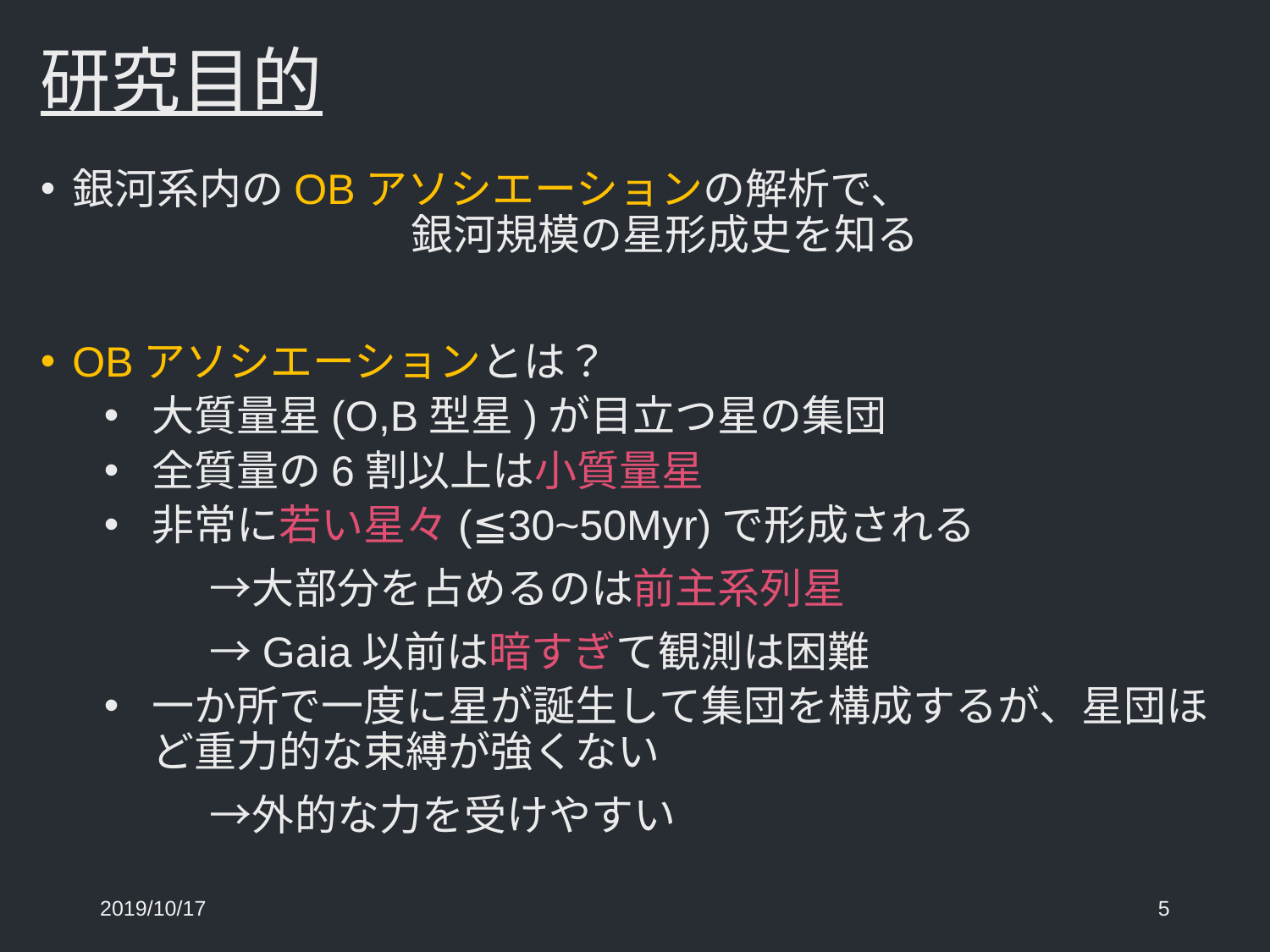

# 研究目的
銀河系内のOBアソシエーションの解析で、　　　　　　　　　　　　　　　銀河規模の星形成史を知る

OBアソシエーションとは？
大質量星(O,B型星)が目立つ星の集団
全質量の6割以上は小質量星
非常に若い星々(≦30~50Myr)で形成される
　　　　→大部分を占めるのは前主系列星
　　　　→Gaia以前は暗すぎて観測は困難
一か所で一度に星が誕生して集団を構成するが、星団ほど重力的な束縛が強くない
　　　　→外的な力を受けやすい

2019/10/17
5